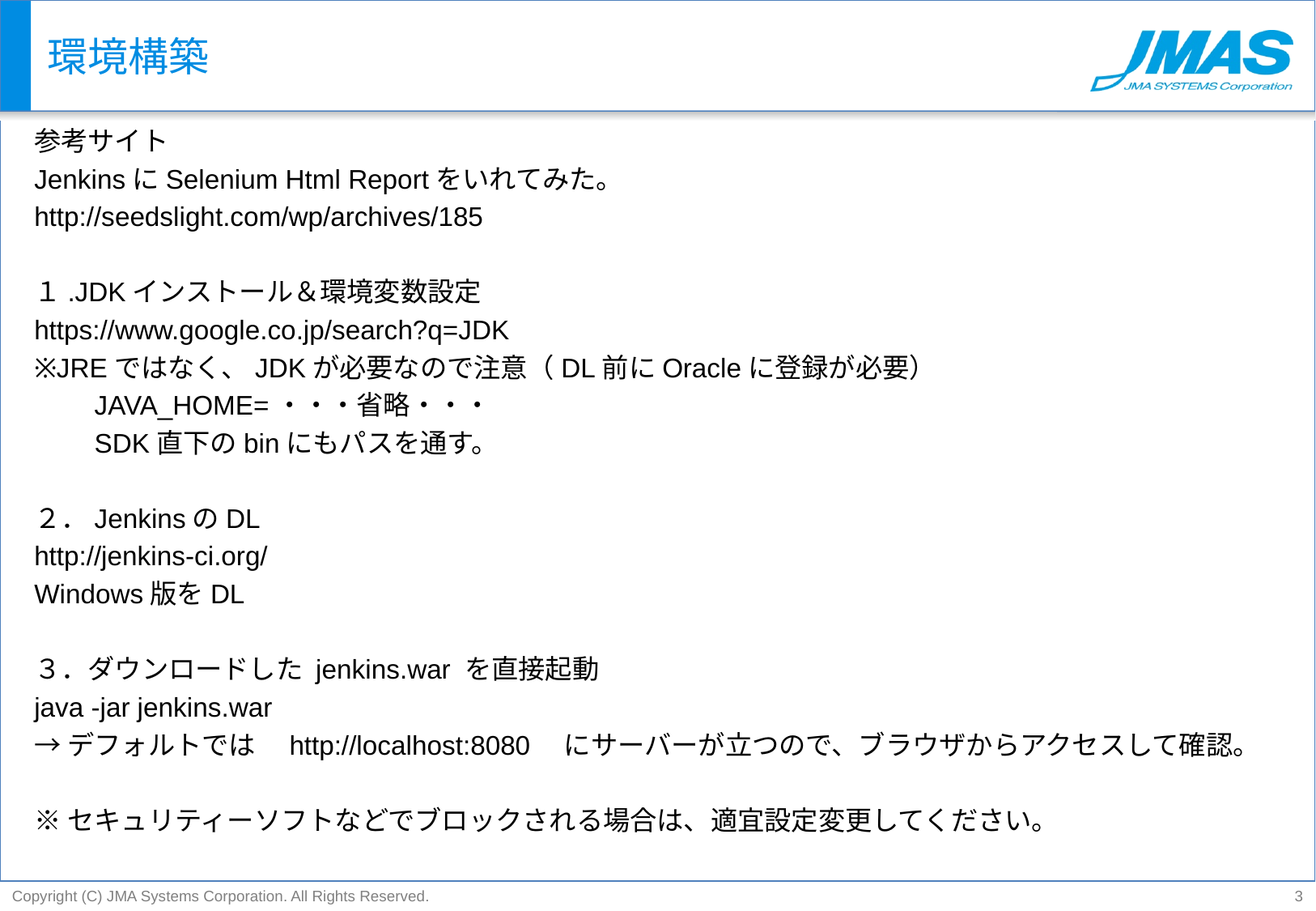

# 環境構築
参考サイト
JenkinsにSelenium Html Reportをいれてみた。
http://seedslight.com/wp/archives/185

１.JDKインストール＆環境変数設定
https://www.google.co.jp/search?q=JDK
※JREではなく、JDKが必要なので注意（DL前にOracleに登録が必要）
　　JAVA_HOME=・・・省略・・・
　　SDK直下のbinにもパスを通す。

２．JenkinsのDL
http://jenkins-ci.org/
Windows版をDL

３．ダウンロードした jenkins.war を直接起動
java -jar jenkins.war
→デフォルトでは　http://localhost:8080　にサーバーが立つので、ブラウザからアクセスして確認。

※セキュリティーソフトなどでブロックされる場合は、適宜設定変更してください。